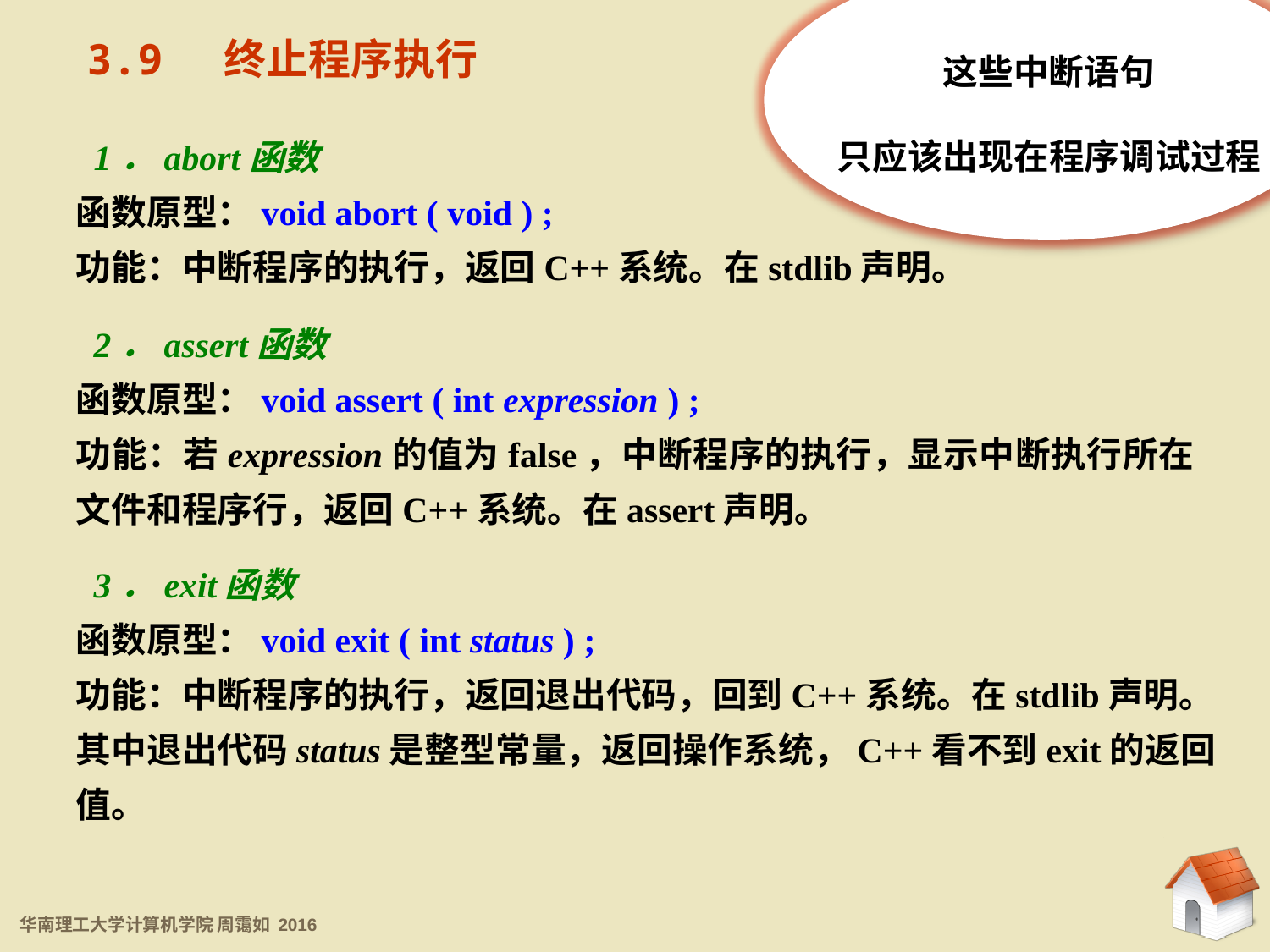

这些中断语句
只应该出现在程序调试过程
3.9  终止程序执行
  1．abort函数
函数原型：void abort ( void ) ;
功能：中断程序的执行，返回C++系统。在stdlib声明。
  2．assert函数
函数原型：void assert ( int expression ) ;
功能：若expression的值为false，中断程序的执行，显示中断执行所在文件和程序行，返回C++系统。在assert声明。
  3．exit函数
函数原型：void exit ( int status ) ;
功能：中断程序的执行，返回退出代码，回到C++系统。在stdlib声明。
其中退出代码status是整型常量，返回操作系统，C++看不到exit的返回值。